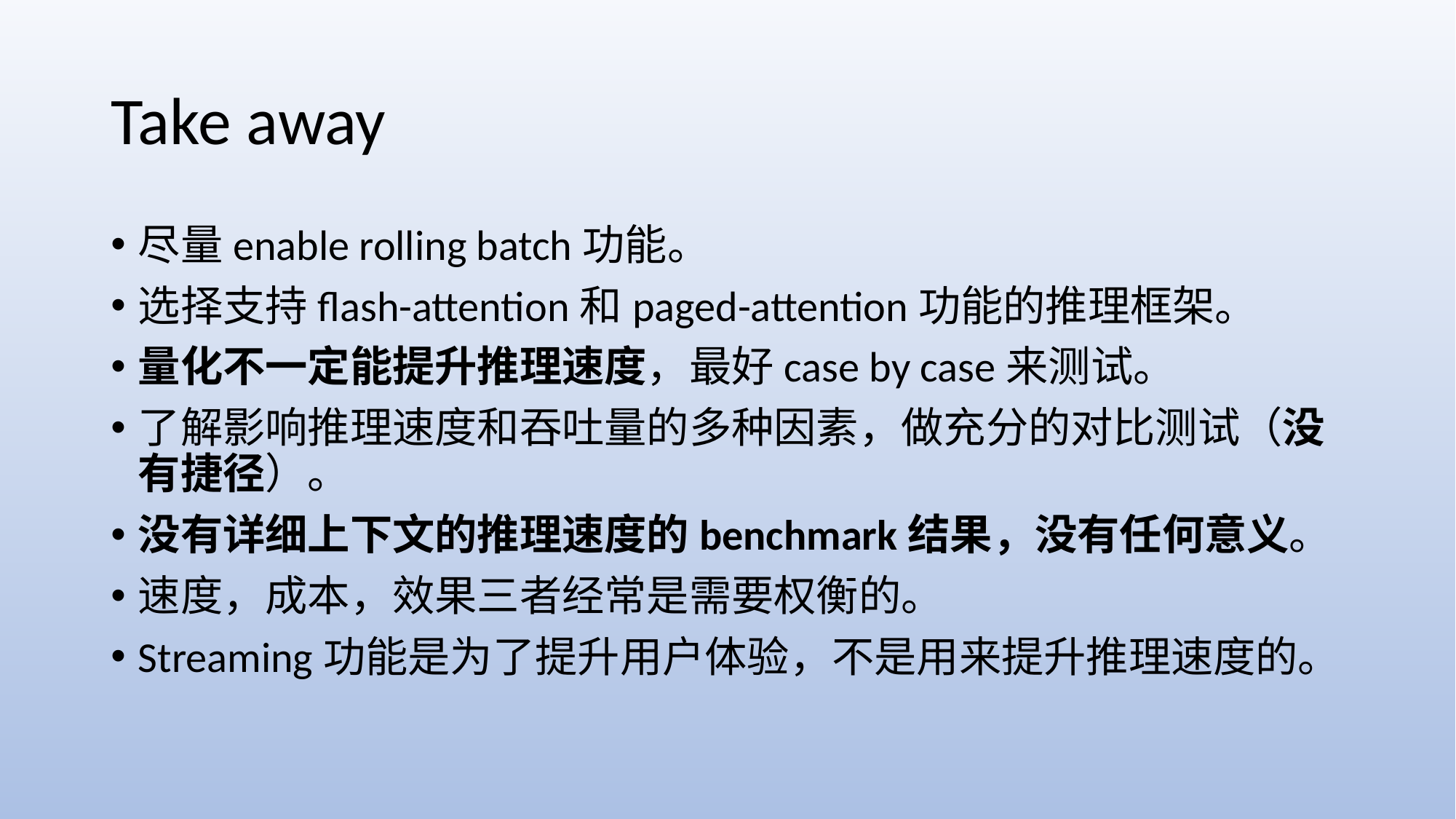

# Take away
尽量enable rolling batch功能。
选择支持flash-attention和paged-attention功能的推理框架。
量化不一定能提升推理速度，最好case by case来测试。
了解影响推理速度和吞吐量的多种因素，做充分的对比测试（没有捷径）。
没有详细上下文的推理速度的benchmark结果，没有任何意义。
速度，成本，效果三者经常是需要权衡的。
Streaming功能是为了提升用户体验，不是用来提升推理速度的。